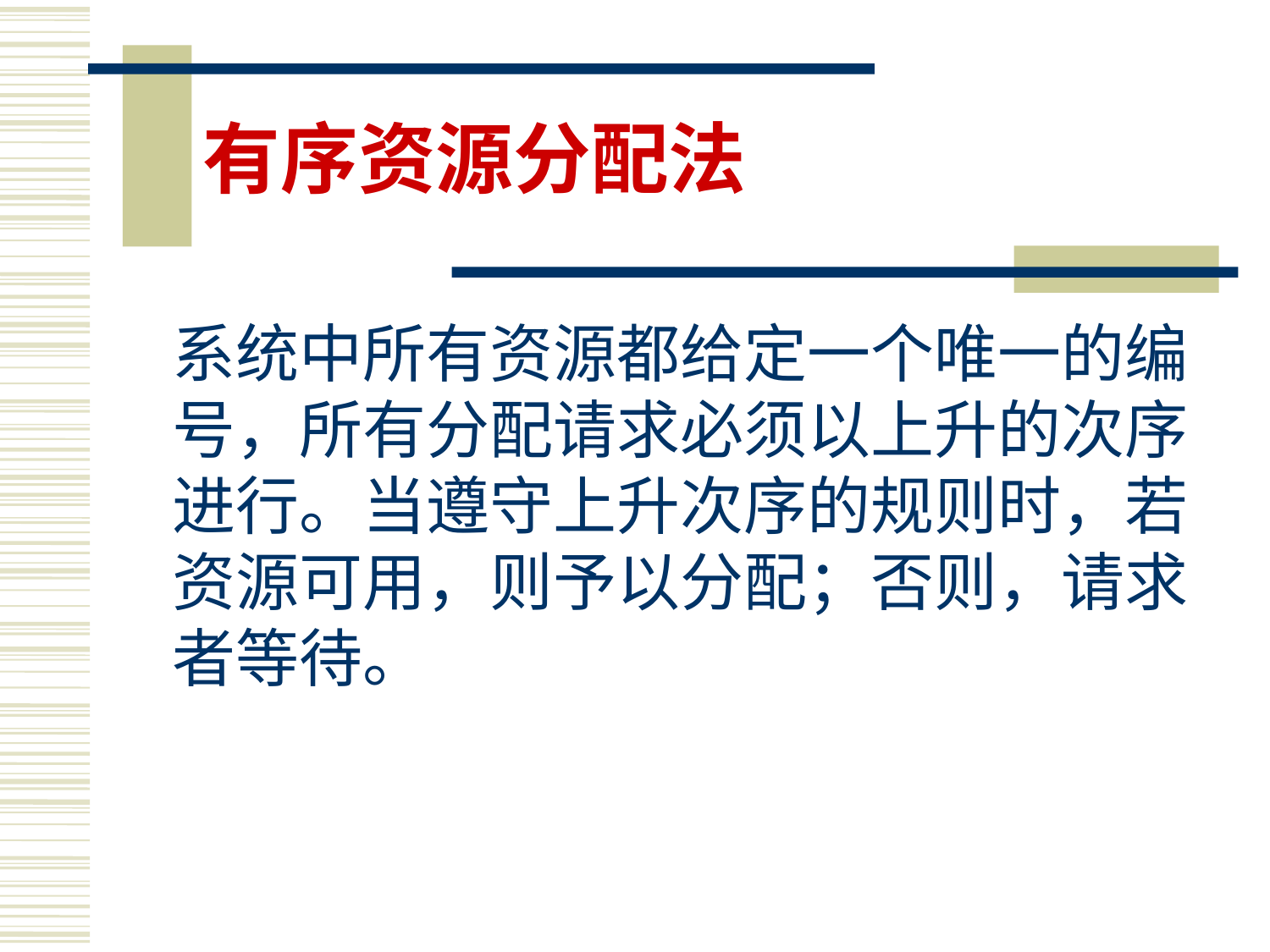

# 有序资源分配法
	系统中所有资源都给定一个唯一的编号，所有分配请求必须以上升的次序进行。当遵守上升次序的规则时，若资源可用，则予以分配；否则，请求者等待。